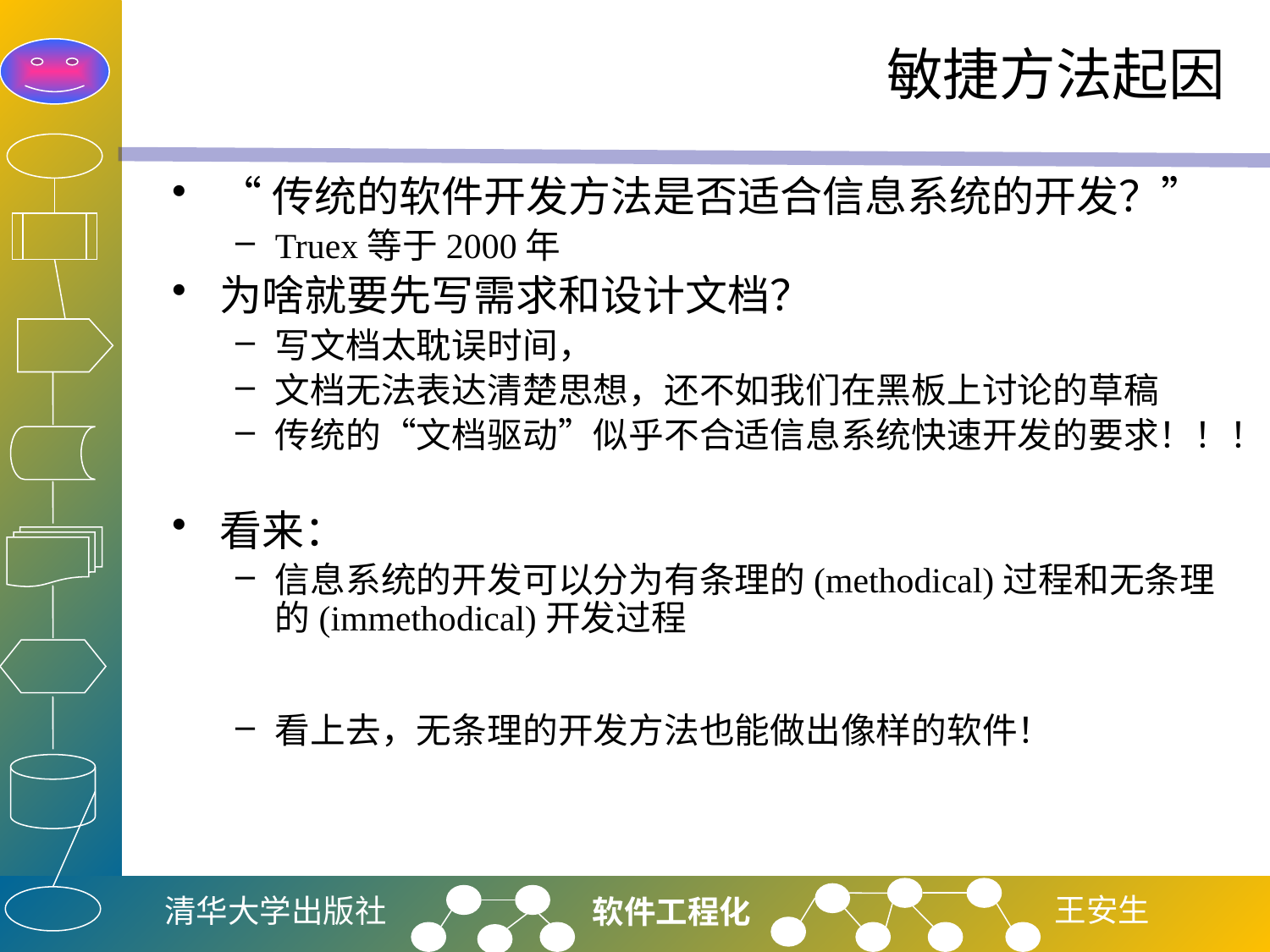

# 敏捷方法起因
“传统的软件开发方法是否适合信息系统的开发？”
Truex等于2000年
为啥就要先写需求和设计文档？
写文档太耽误时间，
文档无法表达清楚思想，还不如我们在黑板上讨论的草稿
传统的“文档驱动”似乎不合适信息系统快速开发的要求！！！

看来：
信息系统的开发可以分为有条理的(methodical)过程和无条理的(immethodical)开发过程

看上去，无条理的开发方法也能做出像样的软件！